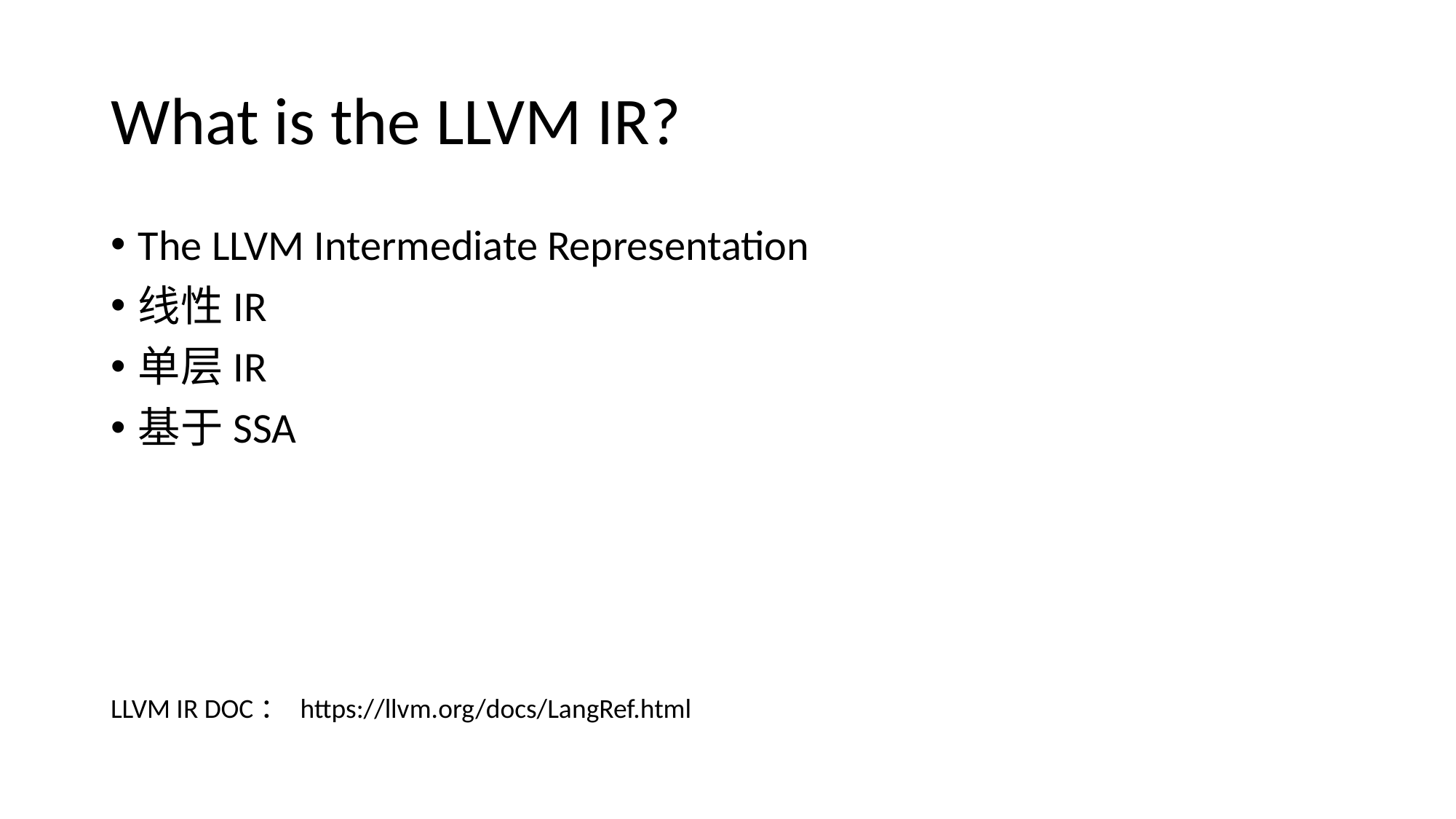

# What is the LLVM IR?
The LLVM Intermediate Representation
线性IR
单层IR
基于SSA

LLVM IR DOC： https://llvm.org/docs/LangRef.html